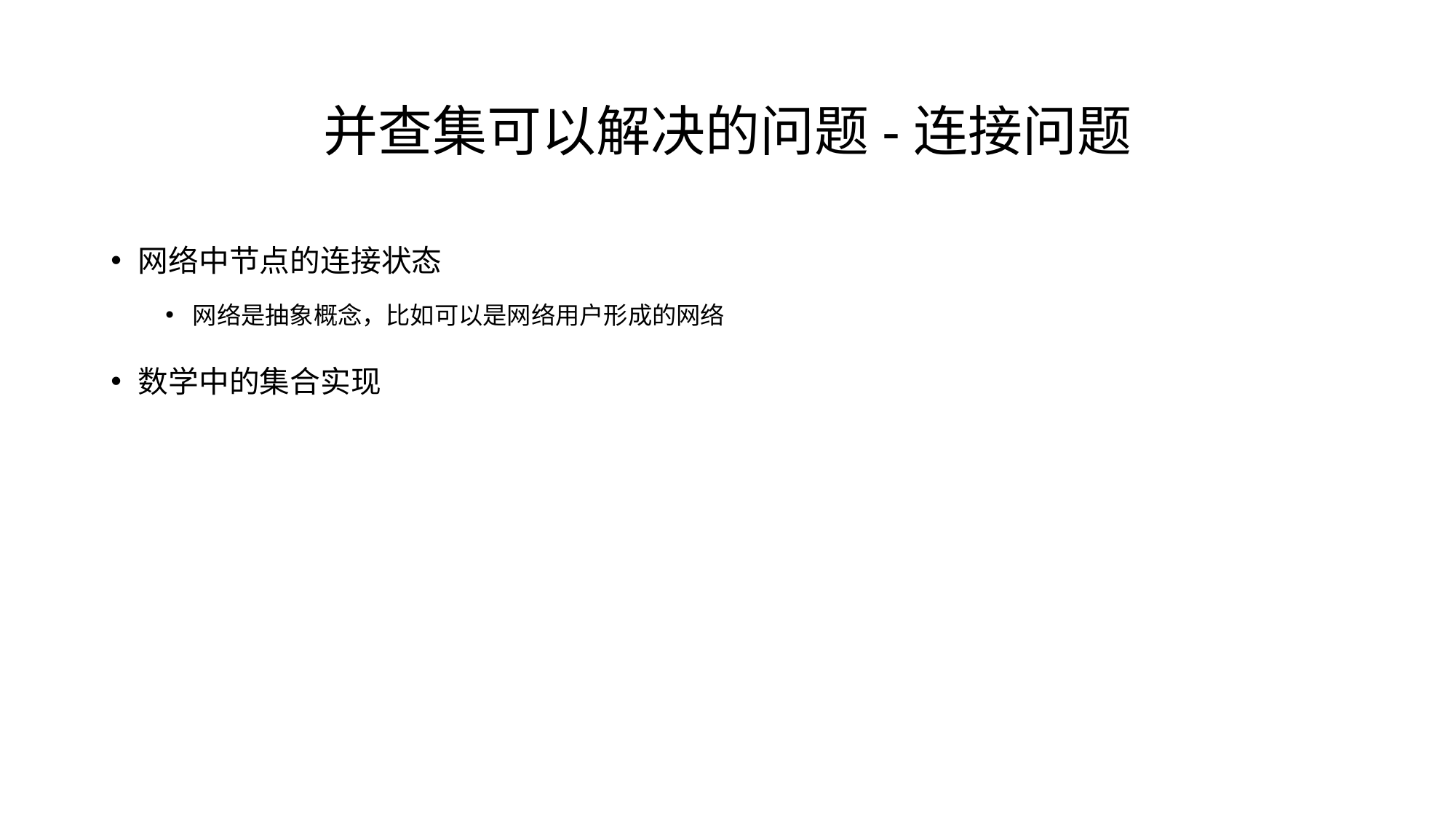

# 并查集可以解决的问题-连接问题
网络中节点的连接状态
网络是抽象概念，比如可以是网络用户形成的网络
数学中的集合实现